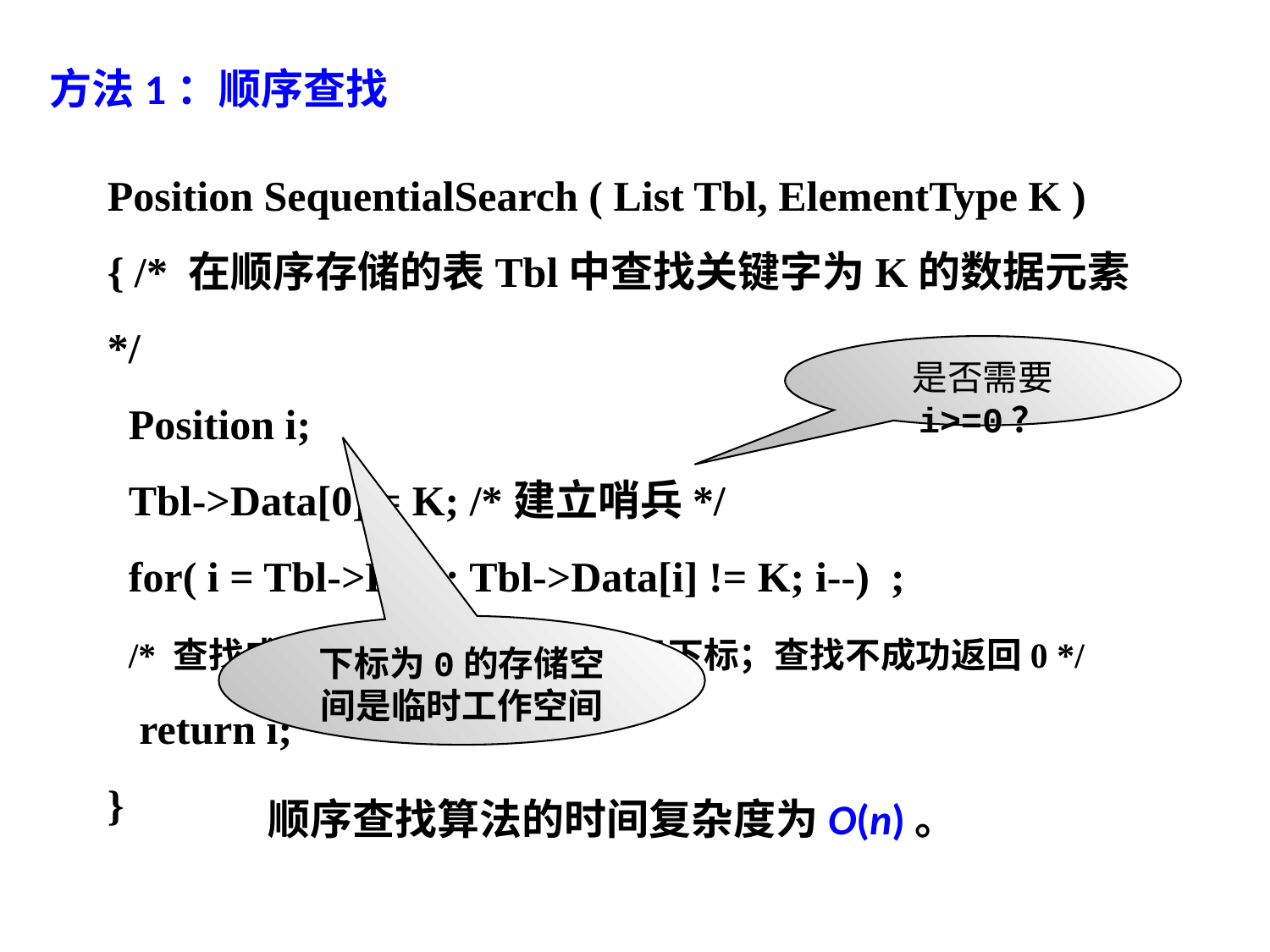

方法1：顺序查找
Position SequentialSearch ( List Tbl, ElementType K )
{ /* 在顺序存储的表Tbl中查找关键字为K的数据元素 */
  Position i;
  Tbl->Data[0] = K; /*建立哨兵*/
  for( i = Tbl->Last; Tbl->Data[i] != K; i--)  ;
  /* 查找成功返回数据元素所在单元下标；查找不成功返回0 */
   return i;
}
是否需要 i>=0？
下标为0的存储空间是临时工作空间
顺序查找算法的时间复杂度为O(n)。